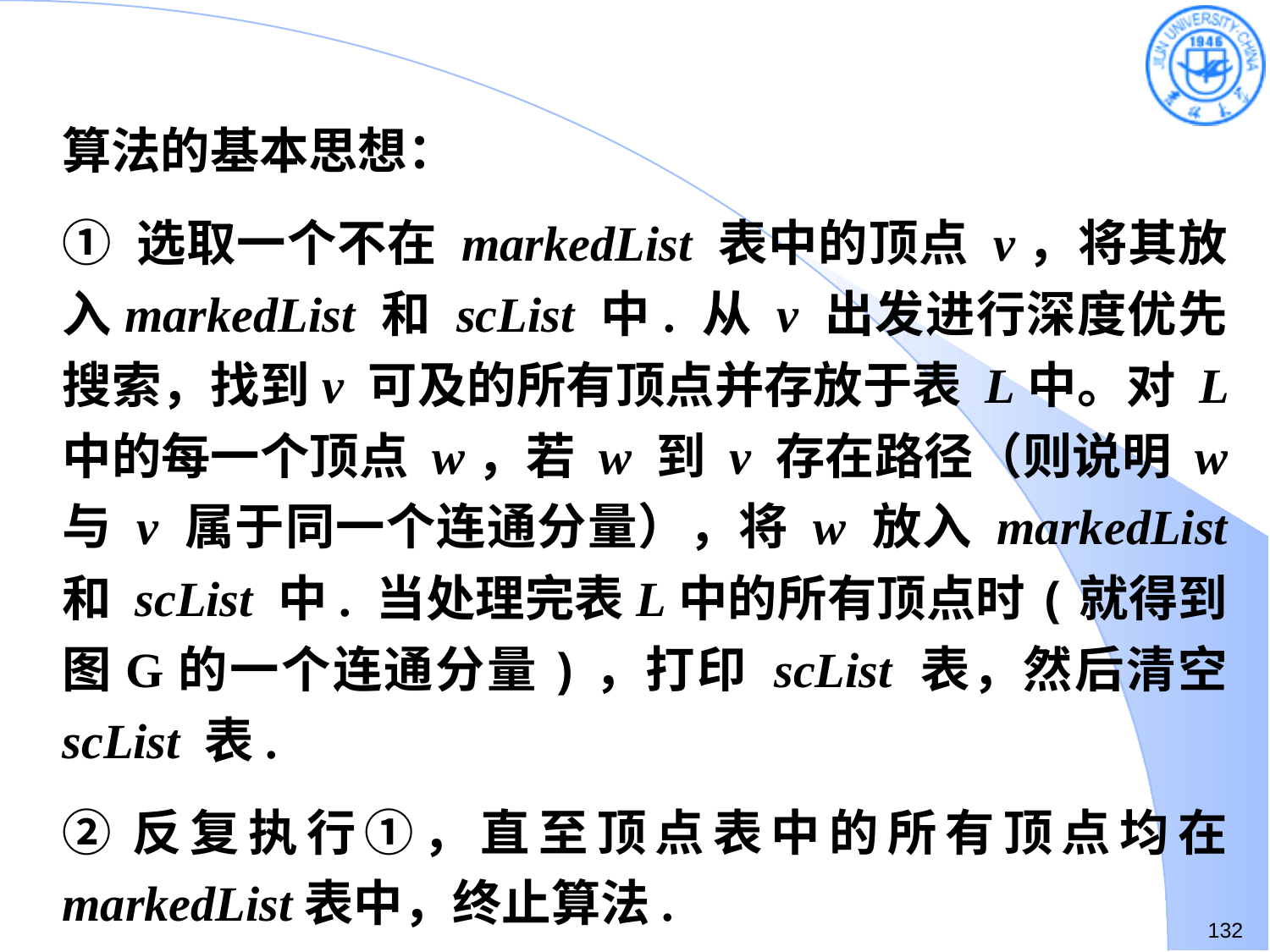

算法的基本思想：
① 选取一个不在 markedList 表中的顶点 v，将其放入markedList 和 scList 中. 从 v 出发进行深度优先搜索，找到v 可及的所有顶点并存放于表 L中。对 L 中的每一个顶点 w，若 w 到 v 存在路径（则说明 w 与 v 属于同一个连通分量），将 w 放入 markedList 和 scList 中. 当处理完表L中的所有顶点时(就得到图G的一个连通分量)，打印 scList 表，然后清空 scList 表.
②反复执行①，直至顶点表中的所有顶点均在 markedList表中，终止算法.